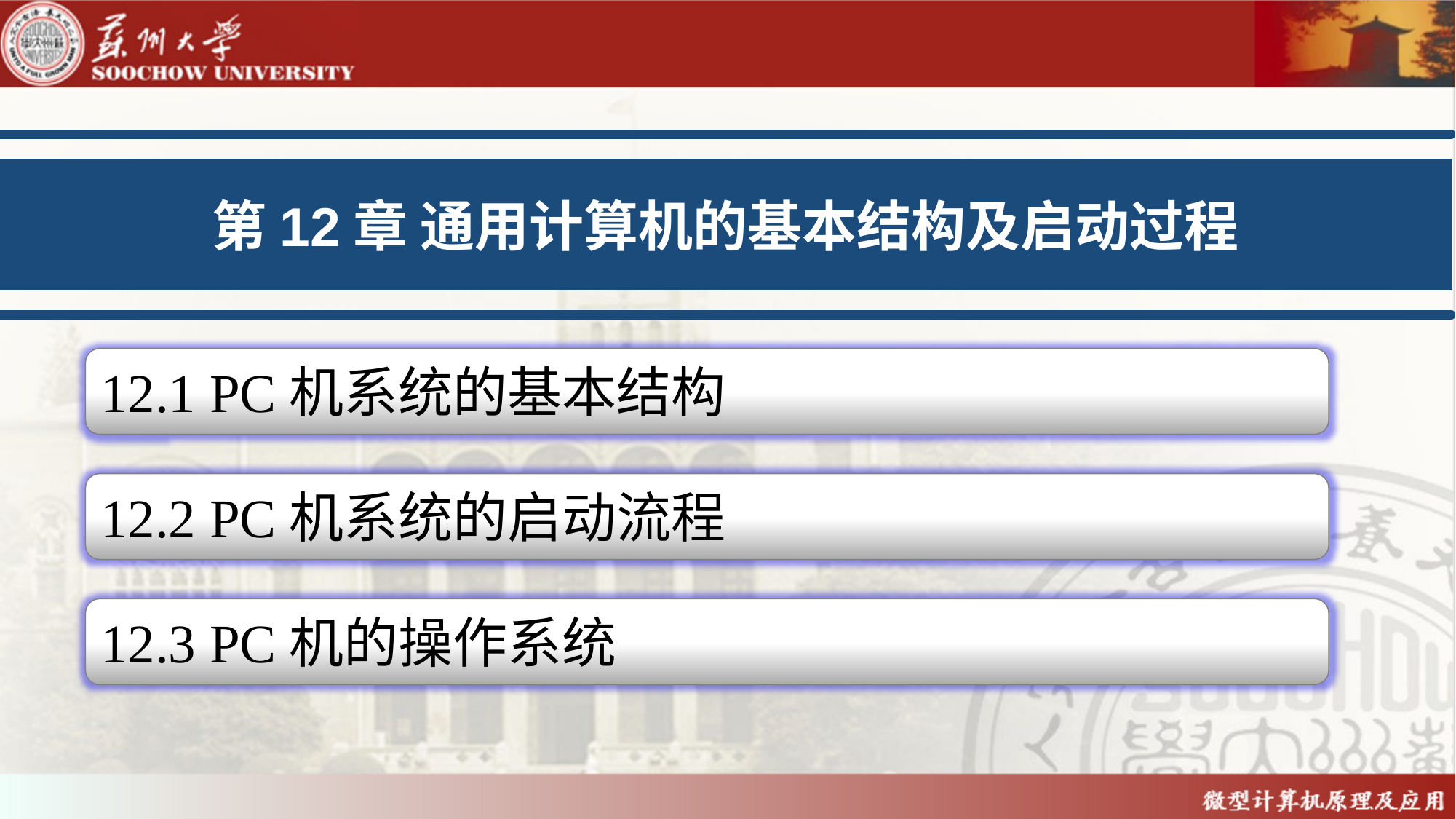

第12章 通用计算机的基本结构及启动过程
12.1 PC机系统的基本结构
12.2 PC机系统的启动流程
12.3 PC机的操作系统